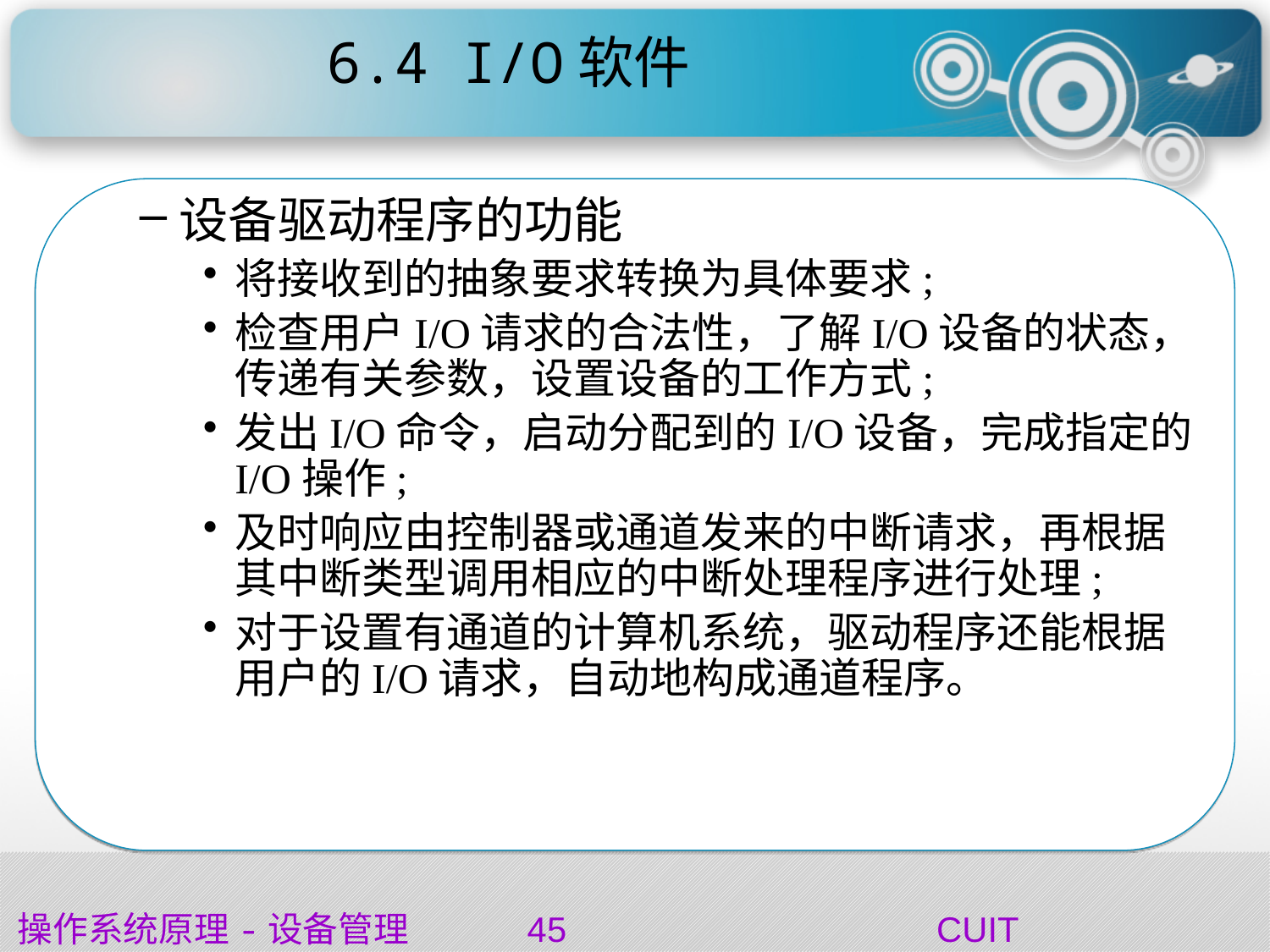

# 6.4 I/O软件
设备驱动程序的功能
将接收到的抽象要求转换为具体要求;
检查用户I/O请求的合法性，了解I/O设备的状态，传递有关参数，设置设备的工作方式;
发出I/O命令，启动分配到的I/O设备，完成指定的I/O操作;
及时响应由控制器或通道发来的中断请求，再根据其中断类型调用相应的中断处理程序进行处理;
对于设置有通道的计算机系统，驱动程序还能根据用户的I/O请求，自动地构成通道程序。